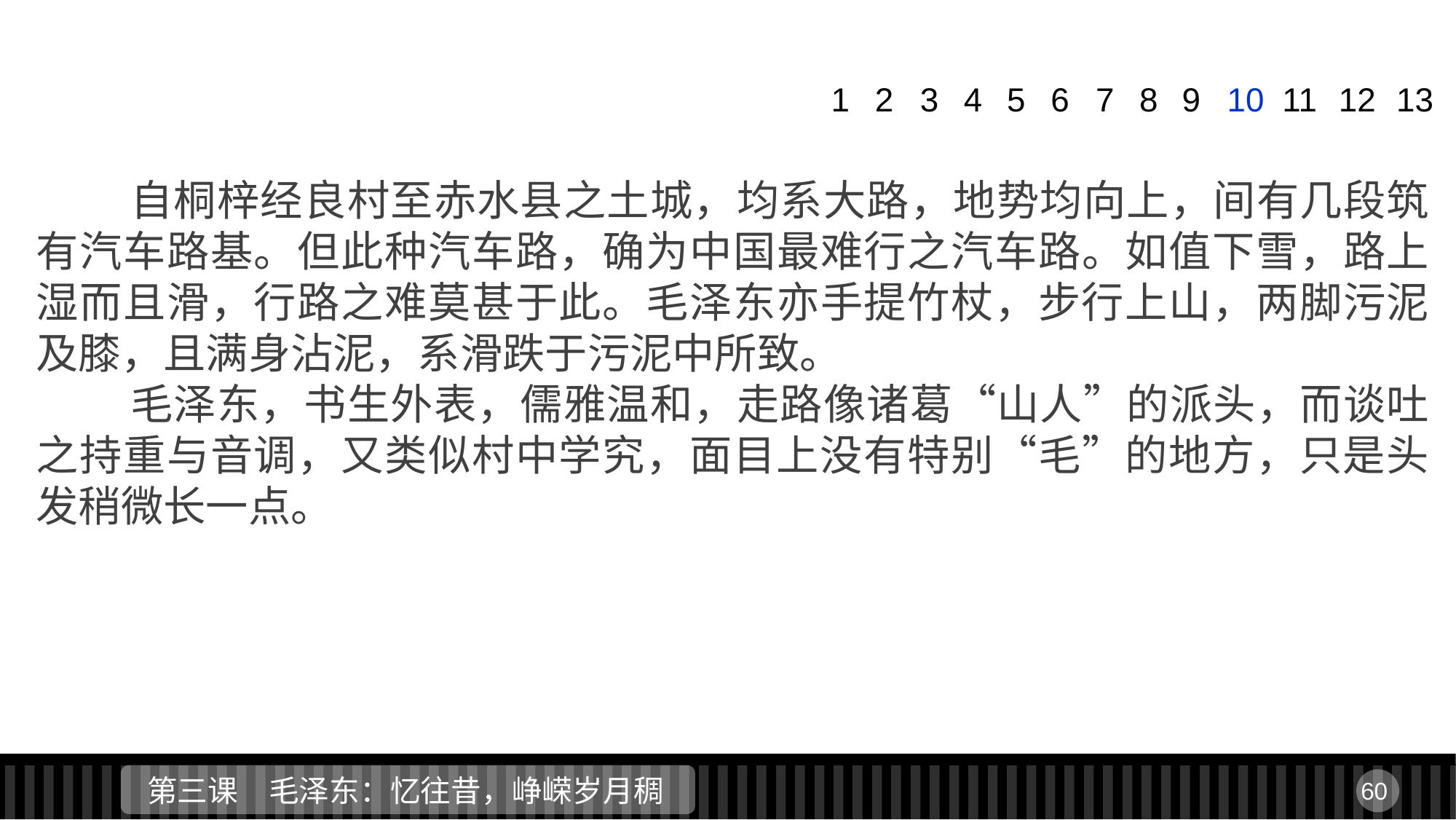

1
2
3
4
5
6
7
8
9
10
11
12
13
        自桐梓经良村至赤水县之土城，均系大路，地势均向上，间有几段筑有汽车路基。但此种汽车路，确为中国最难行之汽车路。如值下雪，路上湿而且滑，行路之难莫甚于此。毛泽东亦手提竹杖，步行上山，两脚污泥及膝，且满身沾泥，系滑跌于污泥中所致。
        毛泽东，书生外表，儒雅温和，走路像诸葛“山人”的派头，而谈吐之持重与音调，又类似村中学究，面目上没有特别“毛”的地方，只是头发稍微长一点。